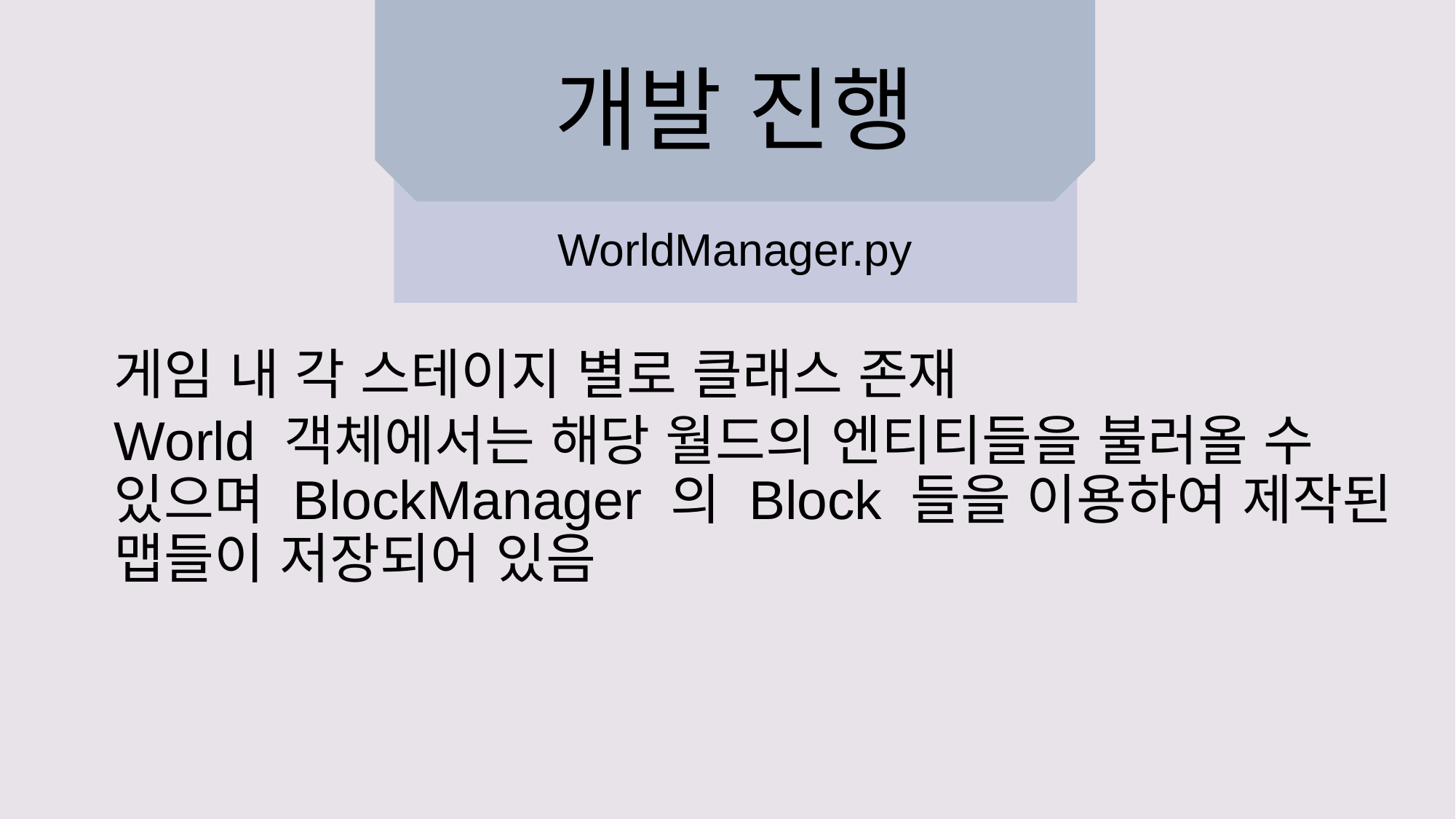

# 개발 진행

WorldManager.py
게임 내 각 스테이지 별로 클래스 존재
World 객체에서는 해당 월드의 엔티티들을 불러올 수 있으며 BlockManager 의 Block 들을 이용하여 제작된 맵들이 저장되어 있음